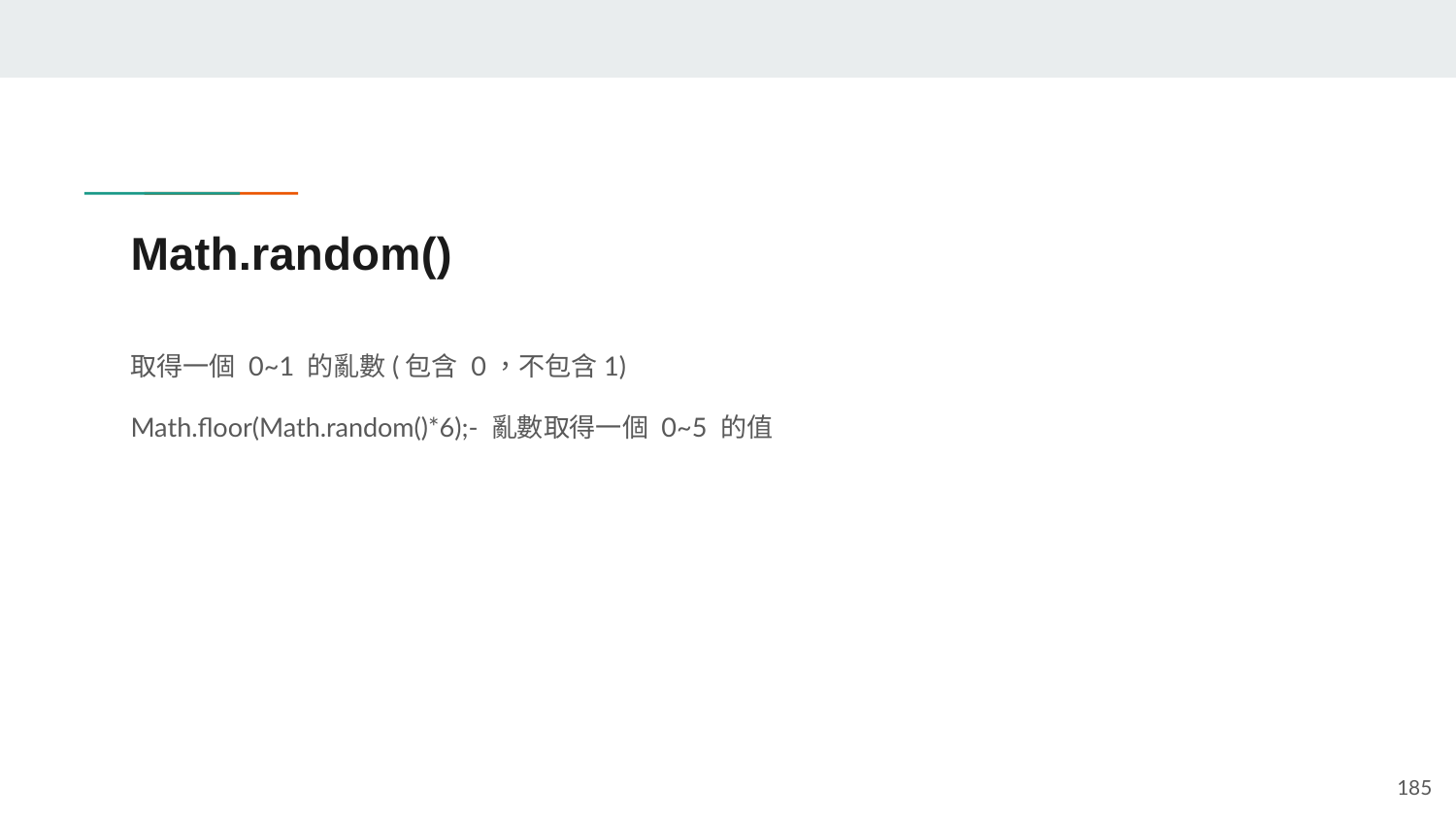

# Math.random()
取得一個 0~1 的亂數(包含 0，不包含1)
Math.floor(Math.random()*6);- 亂數取得一個 0~5 的值

185